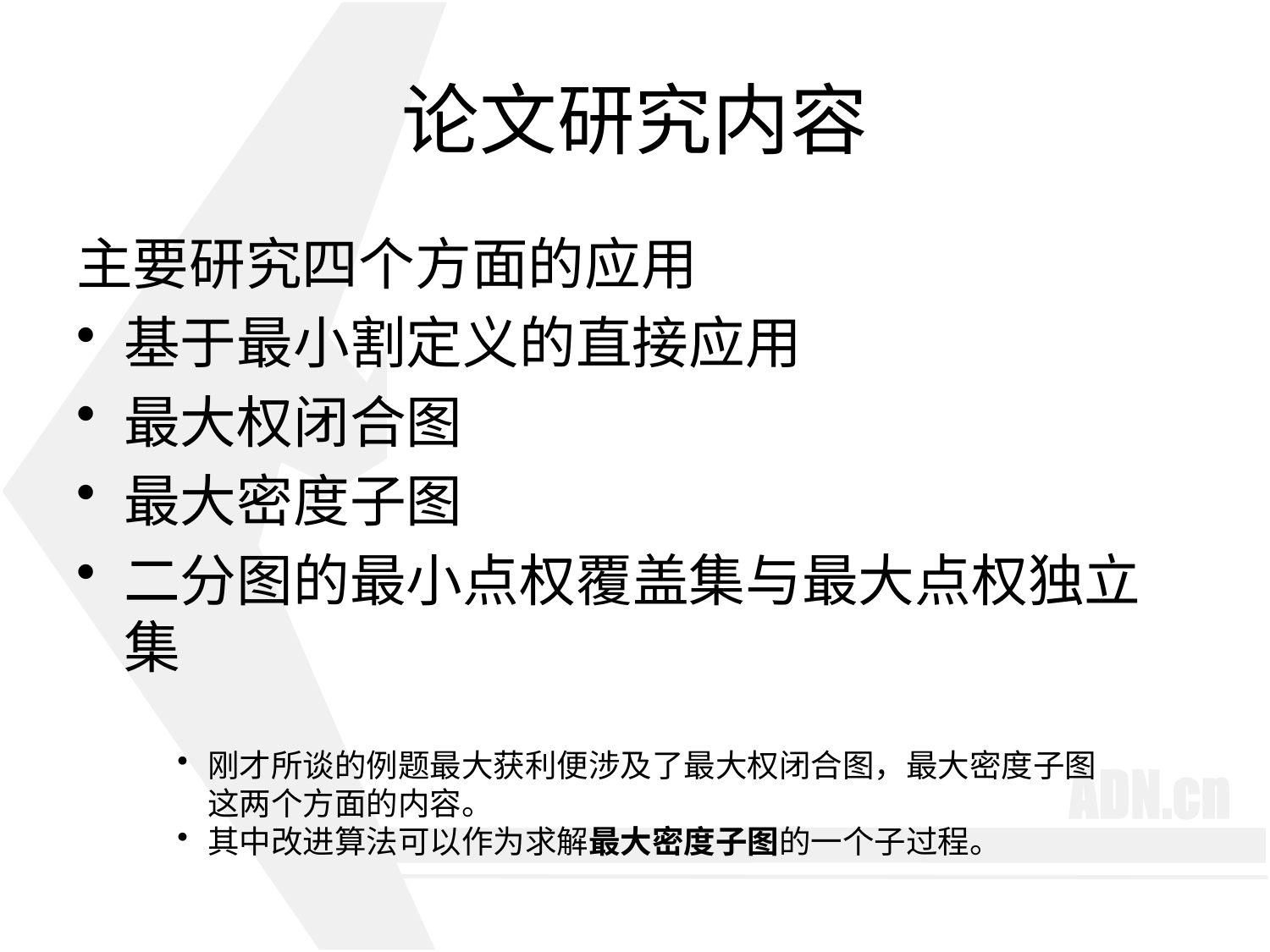

# 论文研究内容
主要研究四个方面的应用
基于最小割定义的直接应用
最大权闭合图
最大密度子图
二分图的最小点权覆盖集与最大点权独立集

刚才所谈的例题最大获利便涉及了最大权闭合图，最大密度子图这两个方面的内容。
其中改进算法可以作为求解最大密度子图的一个子过程。